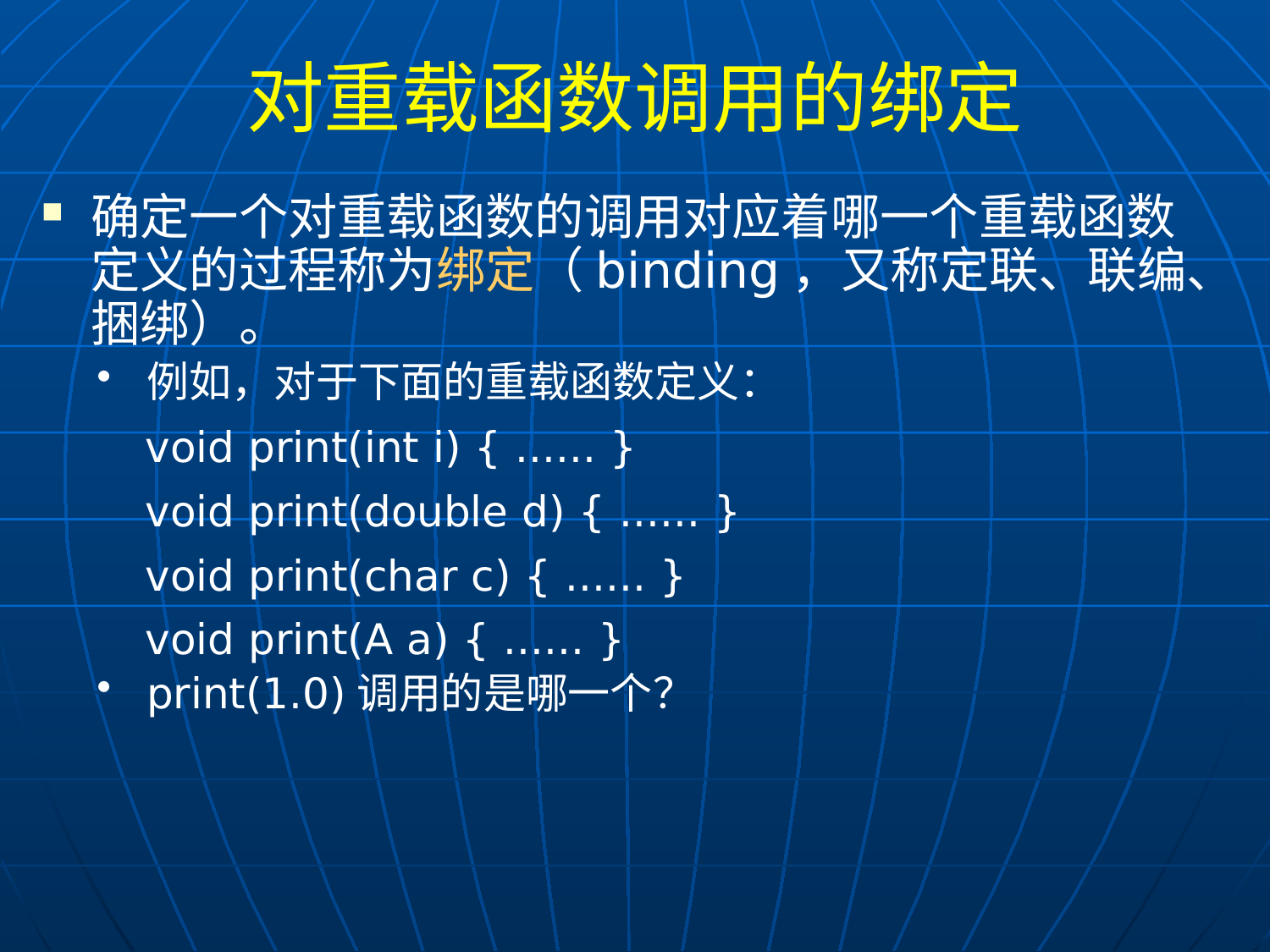

# 对重载函数调用的绑定
确定一个对重载函数的调用对应着哪一个重载函数定义的过程称为绑定（binding，又称定联、联编、捆绑）。
例如，对于下面的重载函数定义：
   void print(int i) { ...... }
   void print(double d) { ...... }
   void print(char c) { ...... }
   void print(A a) { ...... }
print(1.0)调用的是哪一个？